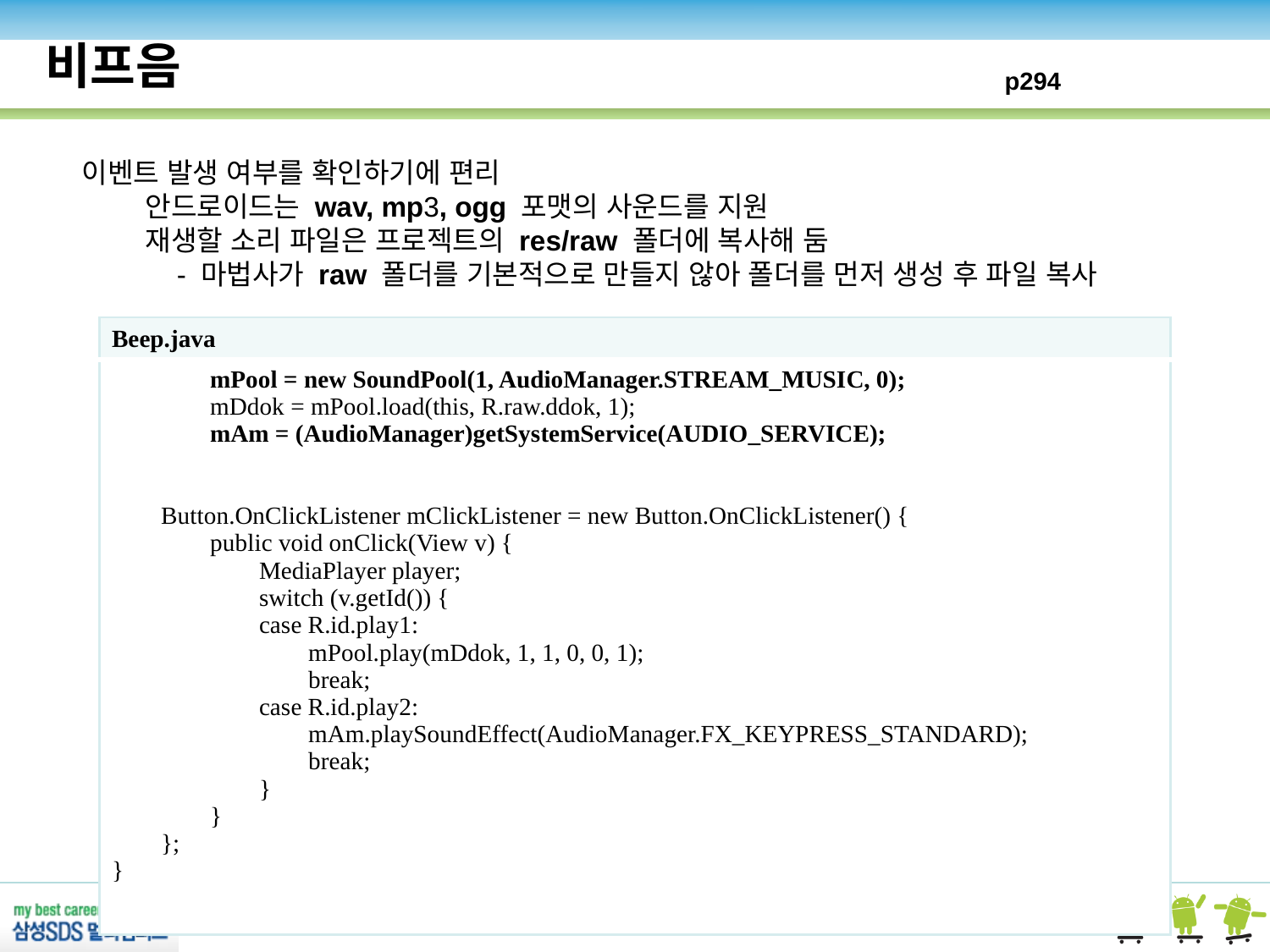

비프음
p294
이벤트 발생 여부를 확인하기에 편리
안드로이드는 wav, mp3, ogg 포맷의 사운드를 지원
재생할 소리 파일은 프로젝트의 res/raw 폴더에 복사해 둠
    - 마법사가 raw 폴더를 기본적으로 만들지 않아 폴더를 먼저 생성 후 파일 복사
| Beep.java |
| --- |
| mPool = new SoundPool(1, AudioManager.STREAM\_MUSIC, 0); mDdok = mPool.load(this, R.raw.ddok, 1); mAm = (AudioManager)getSystemService(AUDIO\_SERVICE); Button.OnClickListener mClickListener = new Button.OnClickListener() { public void onClick(View v) { MediaPlayer player; switch (v.getId()) { case R.id.play1: mPool.play(mDdok, 1, 1, 0, 0, 1); break; case R.id.play2: mAm.playSoundEffect(AudioManager.FX\_KEYPRESS\_STANDARD); break; } } }; } |
- 71 -